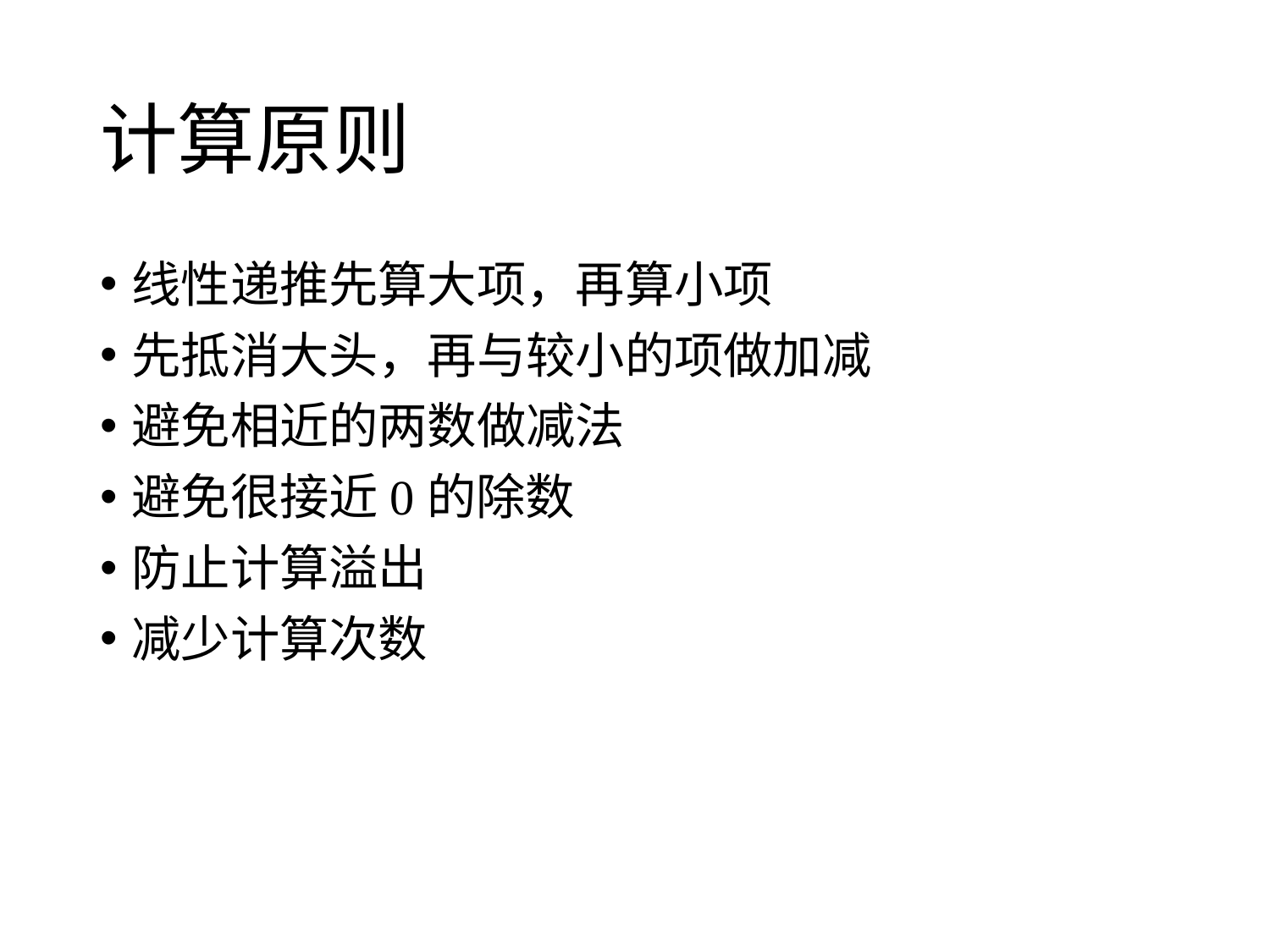

# 计算原则
线性递推先算大项，再算小项
先抵消大头，再与较小的项做加减
避免相近的两数做减法
避免很接近0的除数
防止计算溢出
减少计算次数